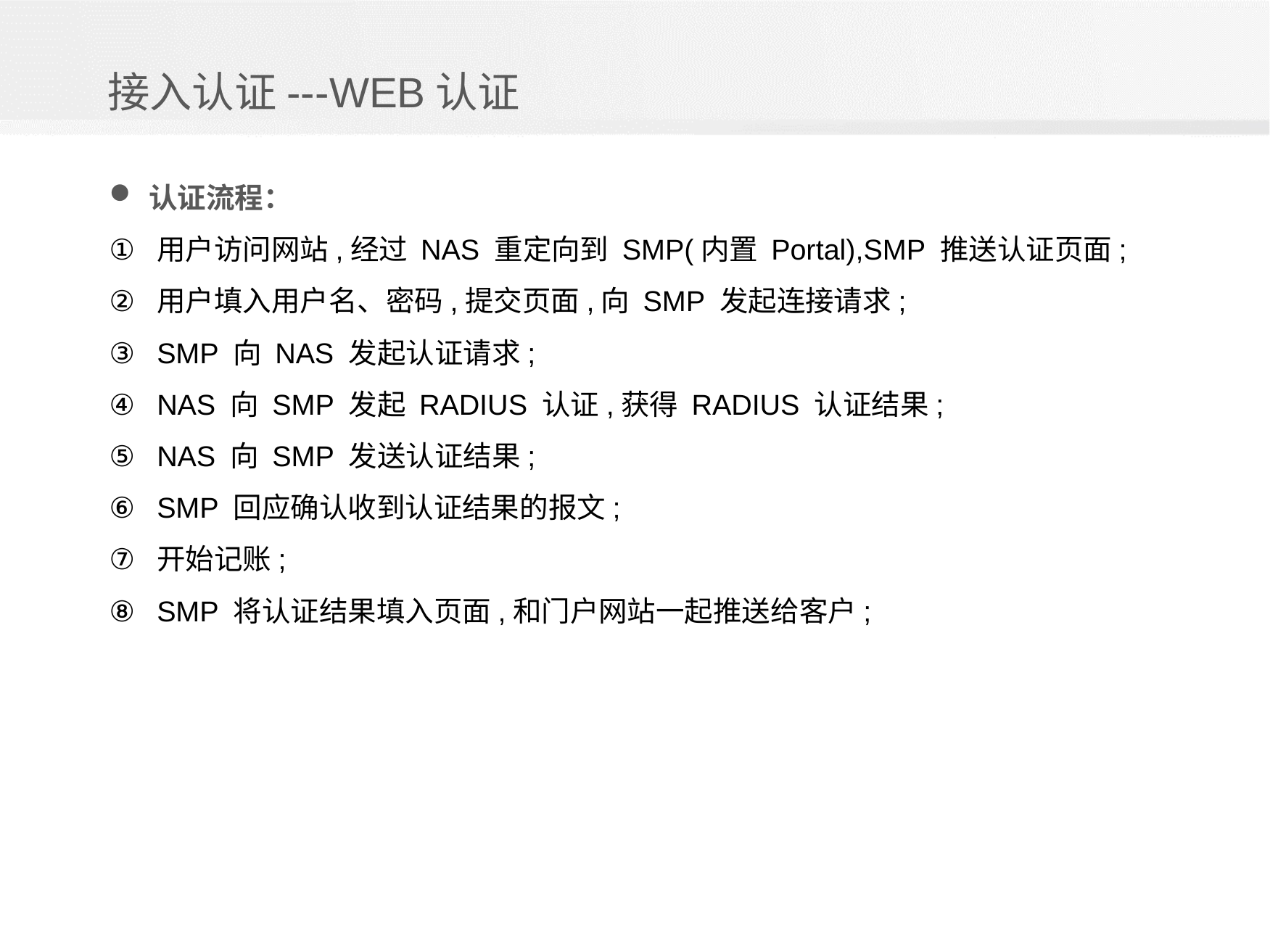

接入认证---WEB认证
认证流程：
用户访问网站,经过 NAS 重定向到 SMP(内置 Portal),SMP 推送认证页面;
用户填入用户名、密码,提交页面,向 SMP 发起连接请求;
SMP 向 NAS 发起认证请求;
NAS 向 SMP 发起 RADIUS 认证,获得 RADIUS 认证结果;
NAS 向 SMP 发送认证结果;
SMP 回应确认收到认证结果的报文;
开始记账;
SMP 将认证结果填入页面,和门户网站一起推送给客户;